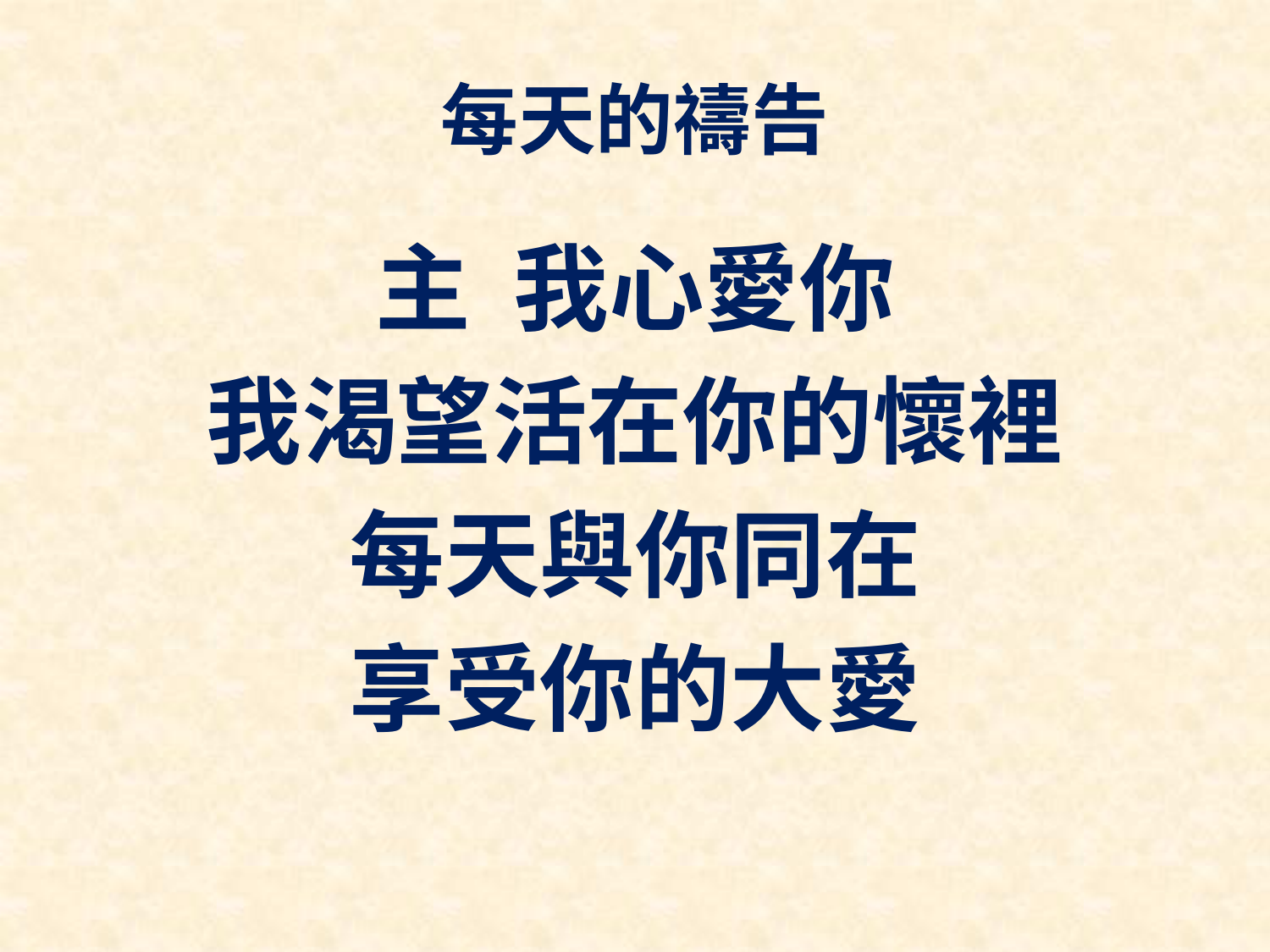

# 每天的禱告
主  我心愛你
我渴望活在你的懷裡
每天與你同在
享受你的大愛